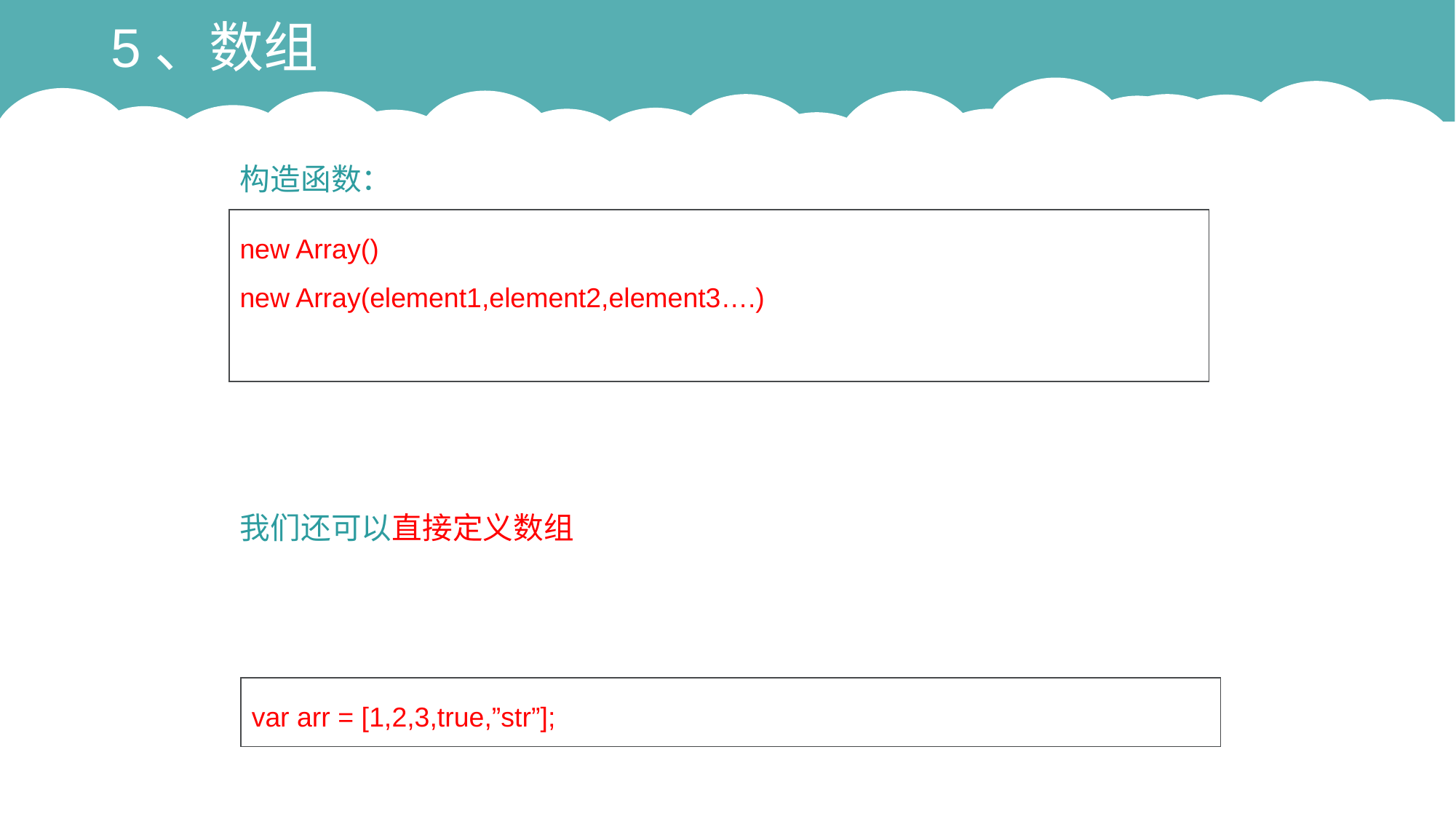

# 5、数组
构造函数：

我们还可以直接定义数组

new Array()
new Array(element1,element2,element3….)
var arr = [1,2,3,true,”str”];